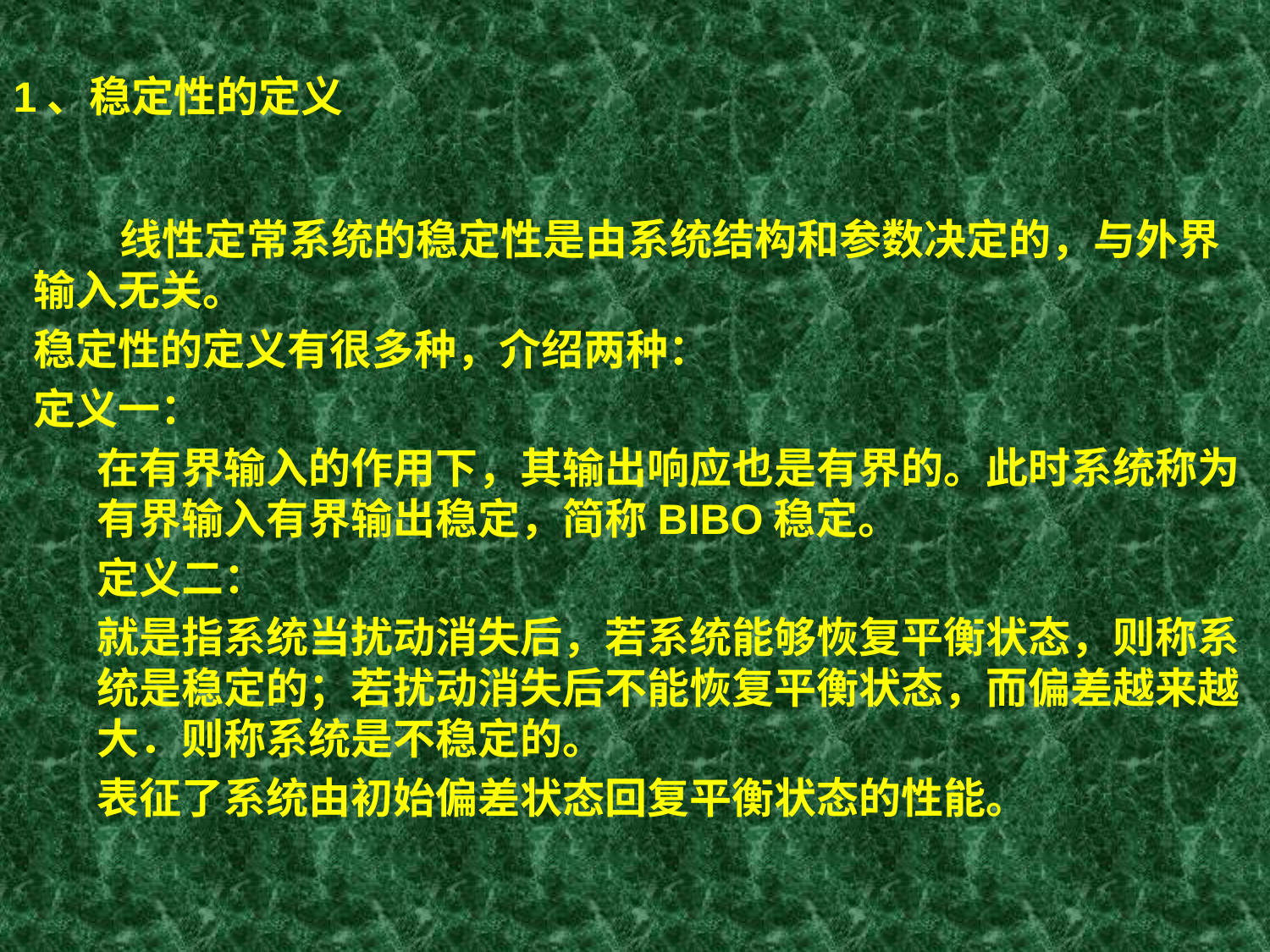

1、稳定性的定义
        线性定常系统的稳定性是由系统结构和参数决定的，与外界输入无关。
稳定性的定义有很多种，介绍两种：
定义一：
在有界输入的作用下，其输出响应也是有界的。此时系统称为有界输入有界输出稳定，简称BIBO稳定。
定义二：
就是指系统当扰动消失后，若系统能够恢复平衡状态，则称系统是稳定的；若扰动消失后不能恢复平衡状态，而偏差越来越大．则称系统是不稳定的。
表征了系统由初始偏差状态回复平衡状态的性能。